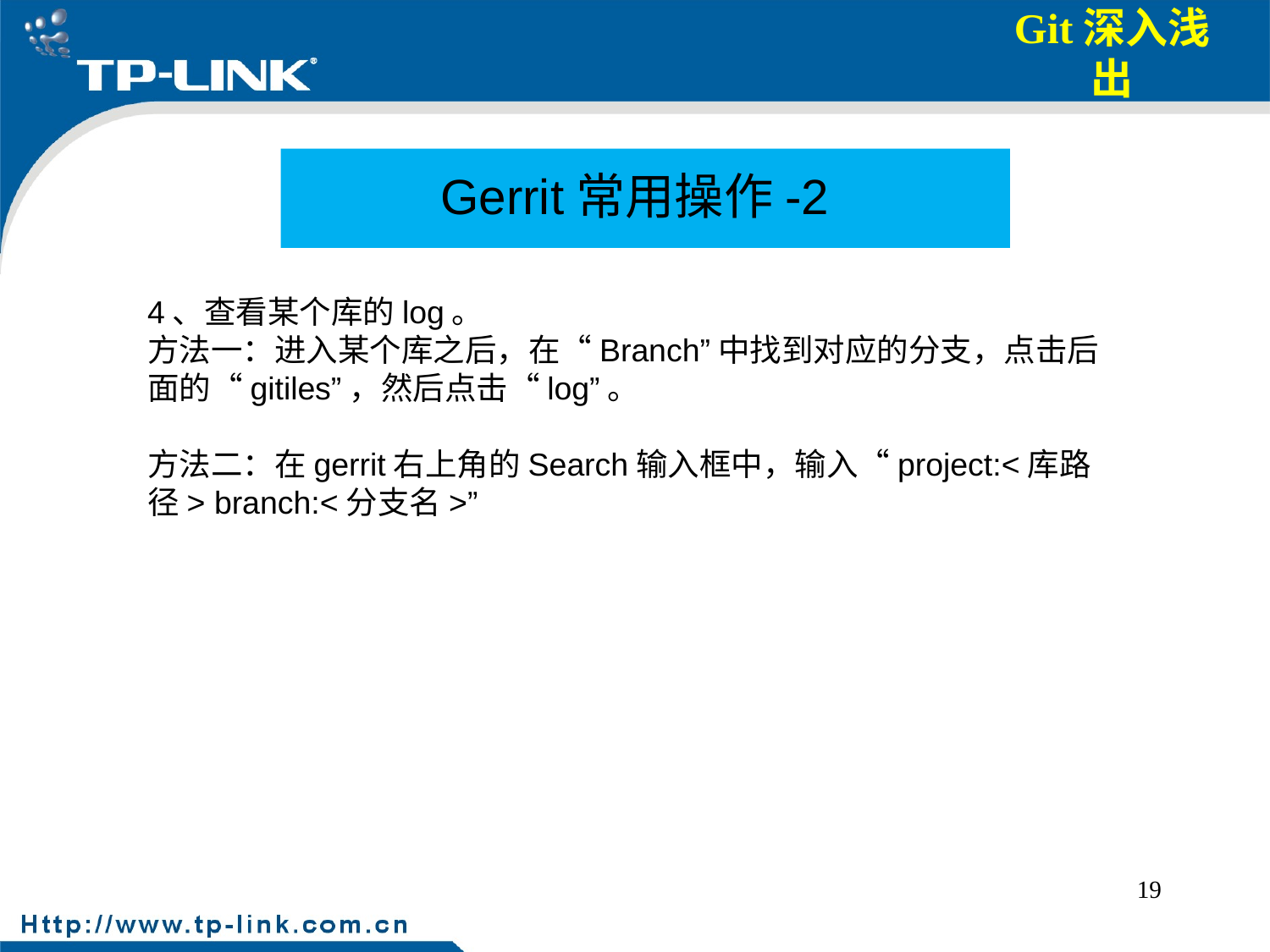

Gerrit常用操作-2
4、查看某个库的log。
方法一：进入某个库之后，在“Branch”中找到对应的分支，点击后面的“gitiles”，然后点击“log”。

方法二：在gerrit右上角的Search输入框中，输入“project:<库路径> branch:<分支名>”
19